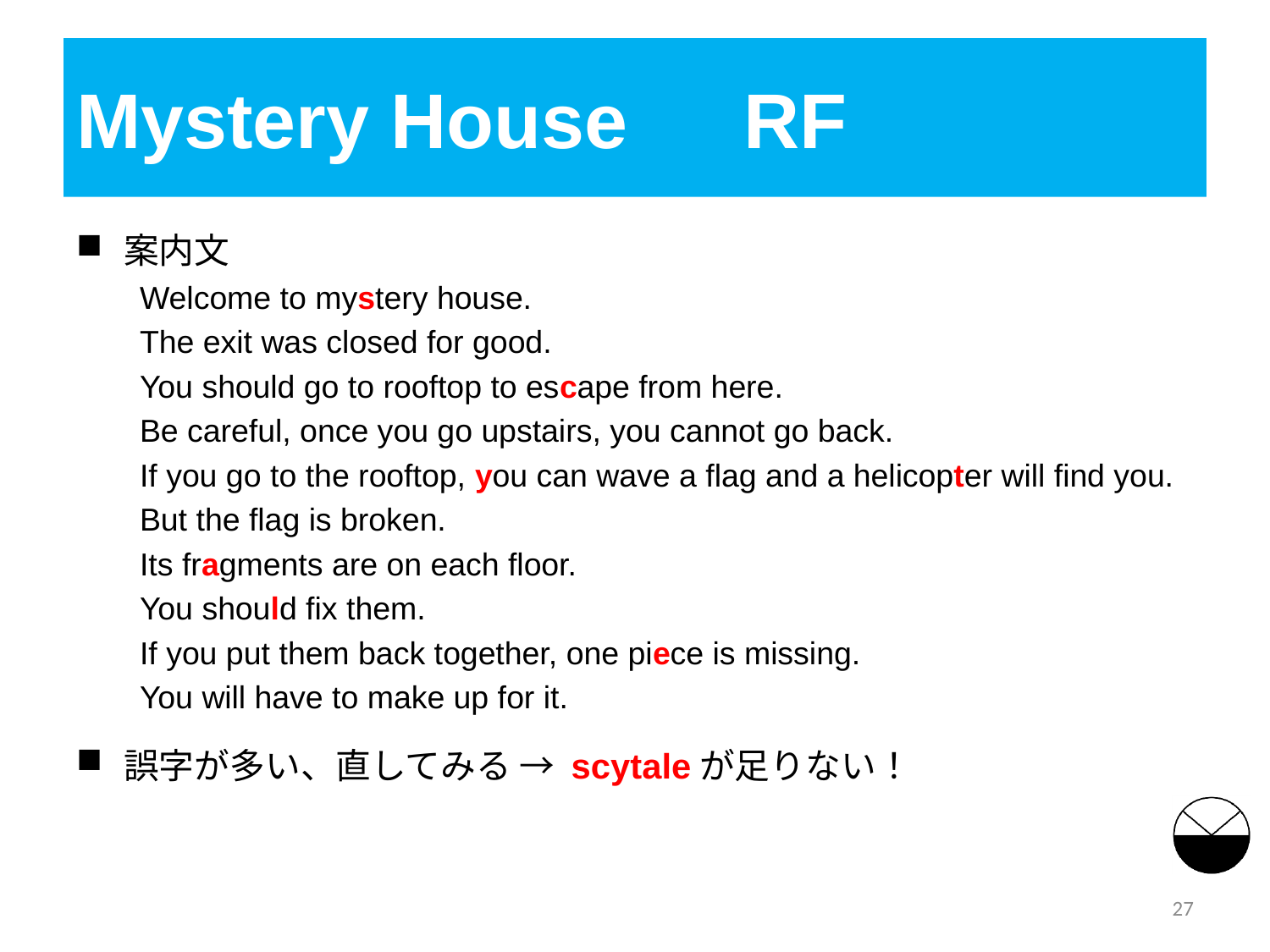

# Mystery House　RF
案内文
Welcome to mystery house.
The exit was closed for good.
You should go to rooftop to escape from here.
Be careful, once you go upstairs, you cannot go back.
If you go to the rooftop, you can wave a flag and a helicopter will find you.
But the flag is broken.
Its fragments are on each floor.
You should fix them.
If you put them back together, one piece is missing.
You will have to make up for it.
誤字が多い、直してみる → scytaleが足りない！

27